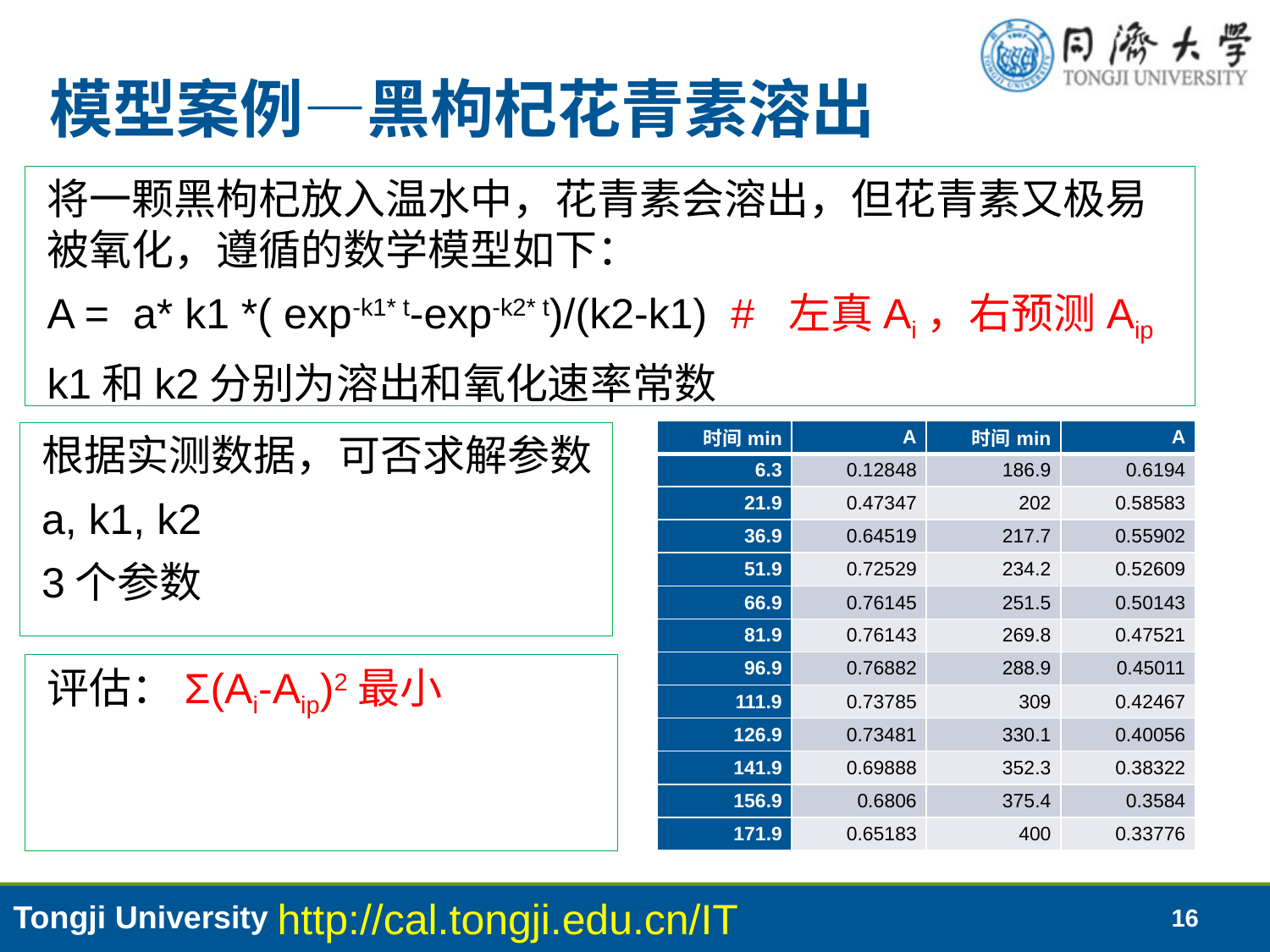

# 模型案例—黑枸杞花青素溶出
将一颗黑枸杞放入温水中，花青素会溶出，但花青素又极易被氧化，遵循的数学模型如下：
A =  a* k1 *( exp-k1* t-exp-k2* t)/(k2-k1)  #  左真Ai，右预测Aip
k1和k2分别为溶出和氧化速率常数
| 时间min | A | 时间min | A |
| --- | --- | --- | --- |
| 6.3 | 0.12848 | 186.9 | 0.6194 |
| 21.9 | 0.47347 | 202 | 0.58583 |
| 36.9 | 0.64519 | 217.7 | 0.55902 |
| 51.9 | 0.72529 | 234.2 | 0.52609 |
| 66.9 | 0.76145 | 251.5 | 0.50143 |
| 81.9 | 0.76143 | 269.8 | 0.47521 |
| 96.9 | 0.76882 | 288.9 | 0.45011 |
| 111.9 | 0.73785 | 309 | 0.42467 |
| 126.9 | 0.73481 | 330.1 | 0.40056 |
| 141.9 | 0.69888 | 352.3 | 0.38322 |
| 156.9 | 0.6806 | 375.4 | 0.3584 |
| 171.9 | 0.65183 | 400 | 0.33776 |
根据实测数据，可否求解参数
a, k1, k2
3个参数
评估：Σ(Ai-Aip)2最小